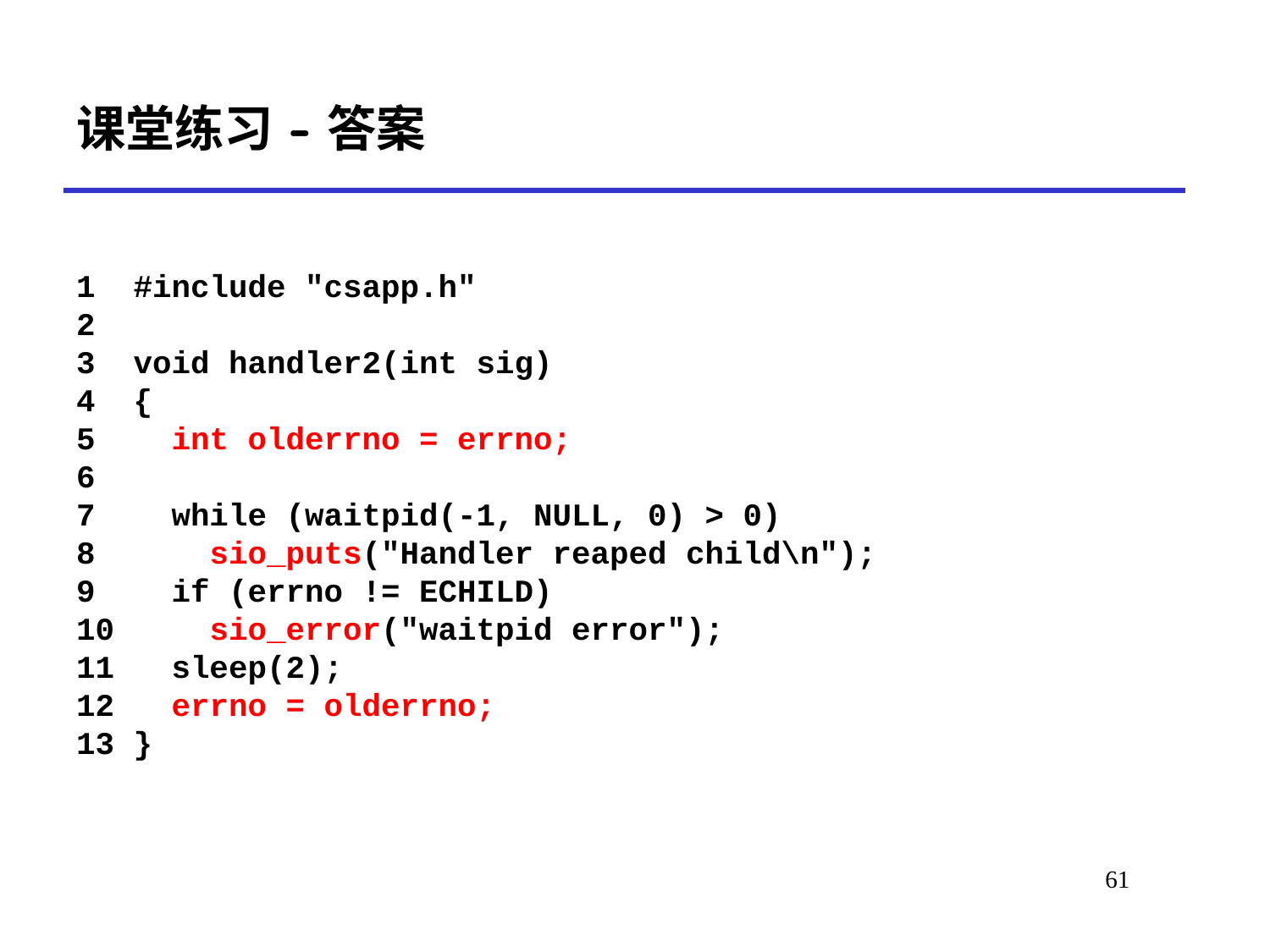

课堂练习-答案
1  #include "csapp.h"
2
3  void handler2(int sig)
4  {
5    int olderrno = errno;
6
7    while (waitpid(-1, NULL, 0) > 0)
8      sio_puts("Handler reaped child\n");
9    if (errno != ECHILD)
10     sio_error("waitpid error");
11   sleep(2);
12   errno = olderrno;
13 }
61